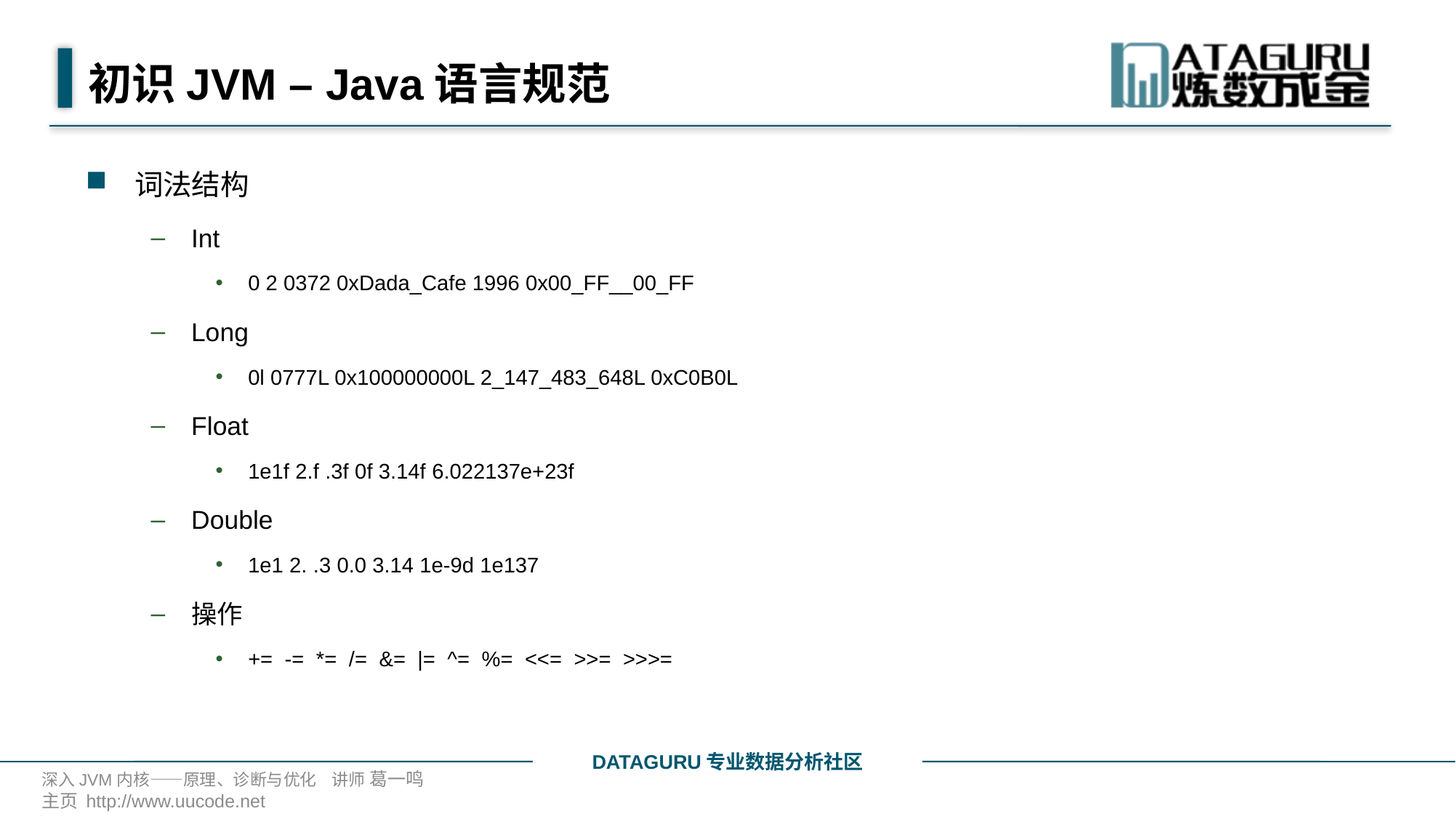

# 初识JVM – Java语言规范
词法结构
Int
0 2 0372 0xDada_Cafe 1996 0x00_FF__00_FF
Long
0l 0777L 0x100000000L 2_147_483_648L 0xC0B0L
Float
1e1f 2.f .3f 0f 3.14f 6.022137e+23f
Double
1e1 2. .3 0.0 3.14 1e-9d 1e137
操作
+=  -=  *=  /=  &=  |=  ^=  %=  <<=  >>=  >>>=